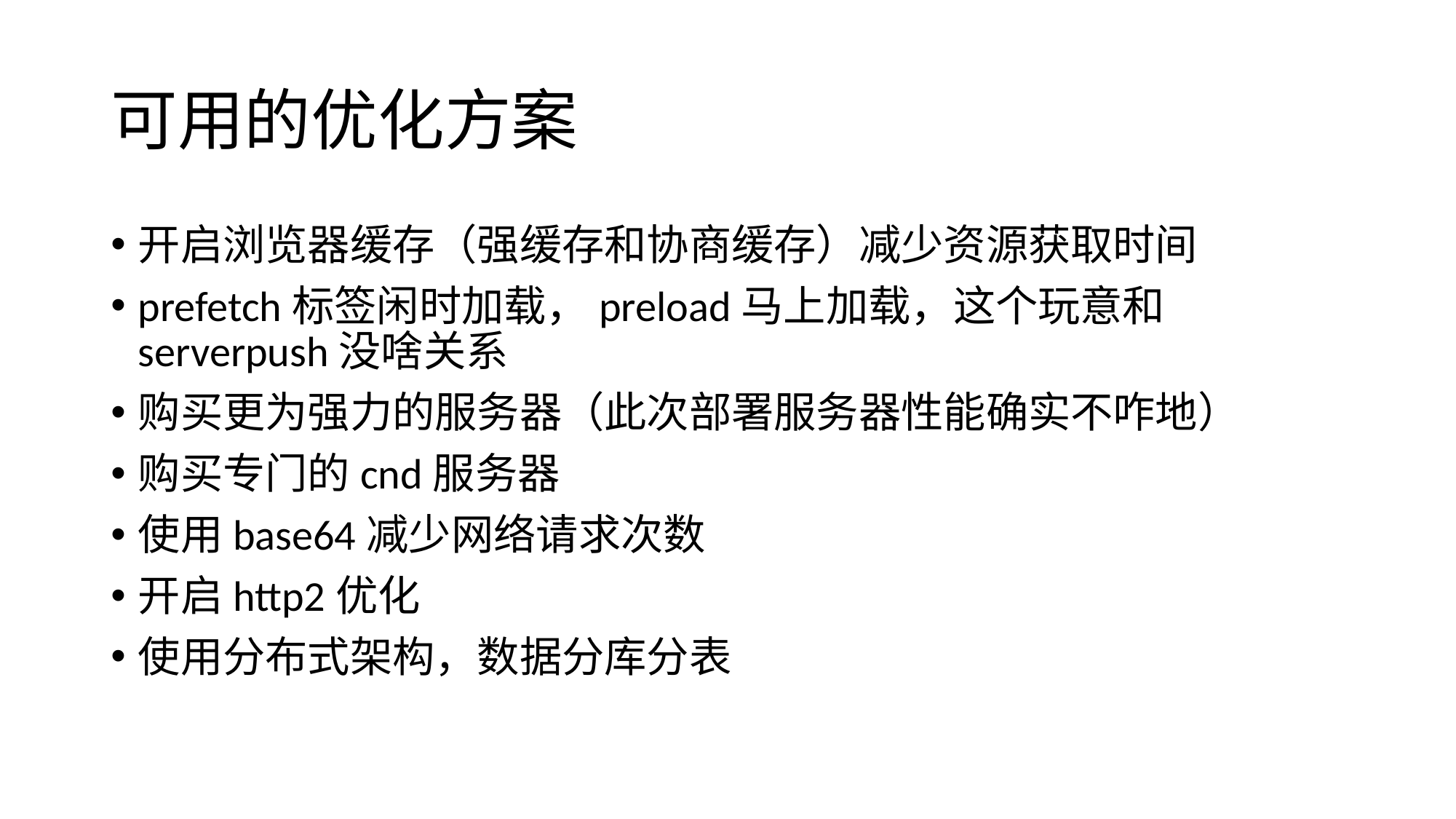

# 可用的优化方案
开启浏览器缓存（强缓存和协商缓存）减少资源获取时间
prefetch标签闲时加载，preload马上加载，这个玩意和serverpush没啥关系
购买更为强力的服务器（此次部署服务器性能确实不咋地）
购买专门的cnd服务器
使用base64减少网络请求次数
开启http2优化
使用分布式架构，数据分库分表